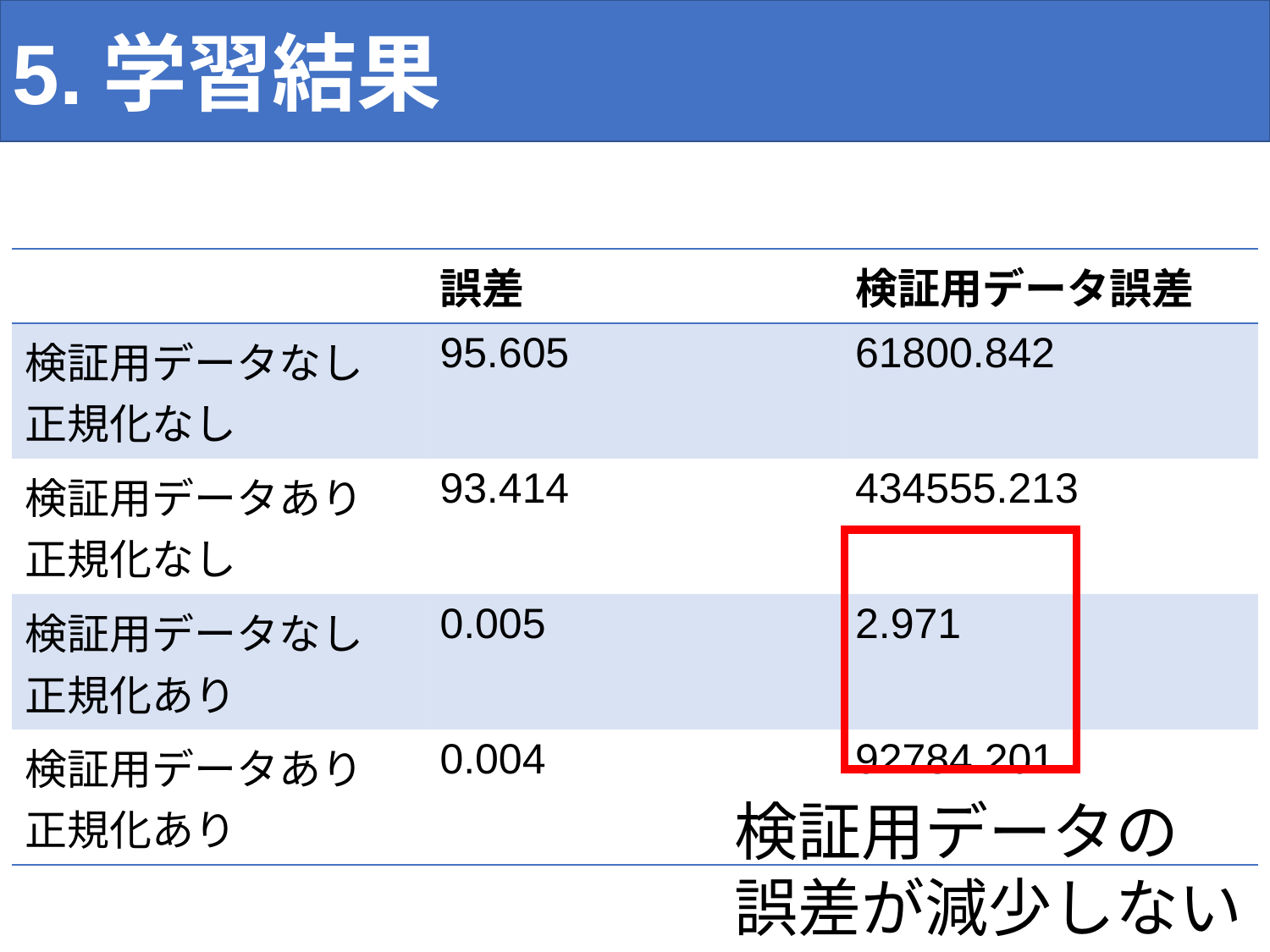

5.学習結果
|  | 誤差 | 検証用データ誤差 |
| --- | --- | --- |
| 検証用データなし 正規化なし | 95.605 | 61800.842 |
| 検証用データあり 正規化なし | 93.414 | 434555.213 |
| 検証用データなし 正規化あり | 0.005 | 2.971 |
| 検証用データあり 正規化あり | 0.004 | 92784.201 |

検証用データの
誤差が減少しない